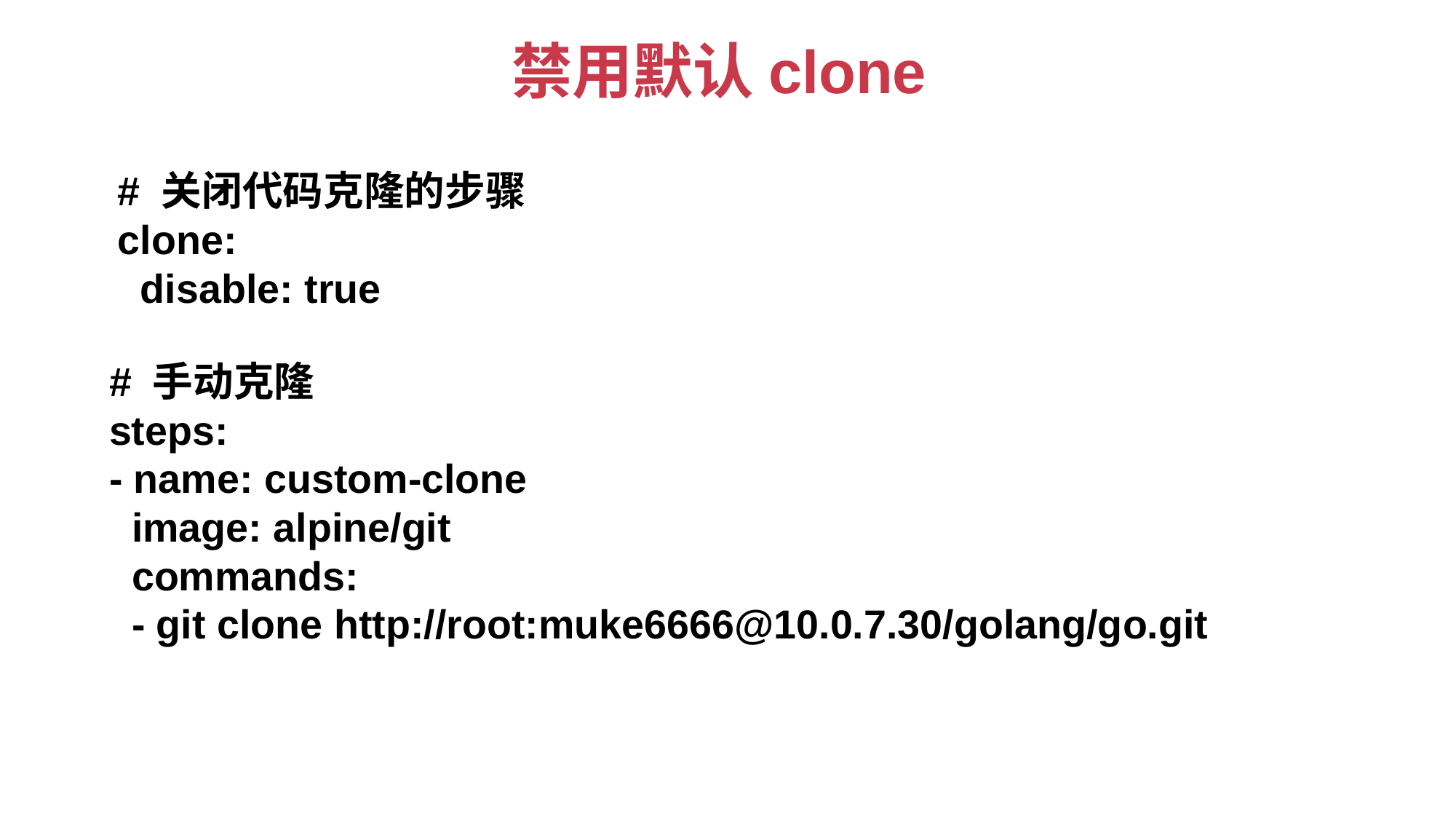

禁用默认clone
# 关闭代码克隆的步骤
clone:
  disable: true

# 手动克隆
steps:
- name: custom-clone
  image: alpine/git
  commands:
  - git clone http://root:muke6666@10.0.7.30/golang/go.git